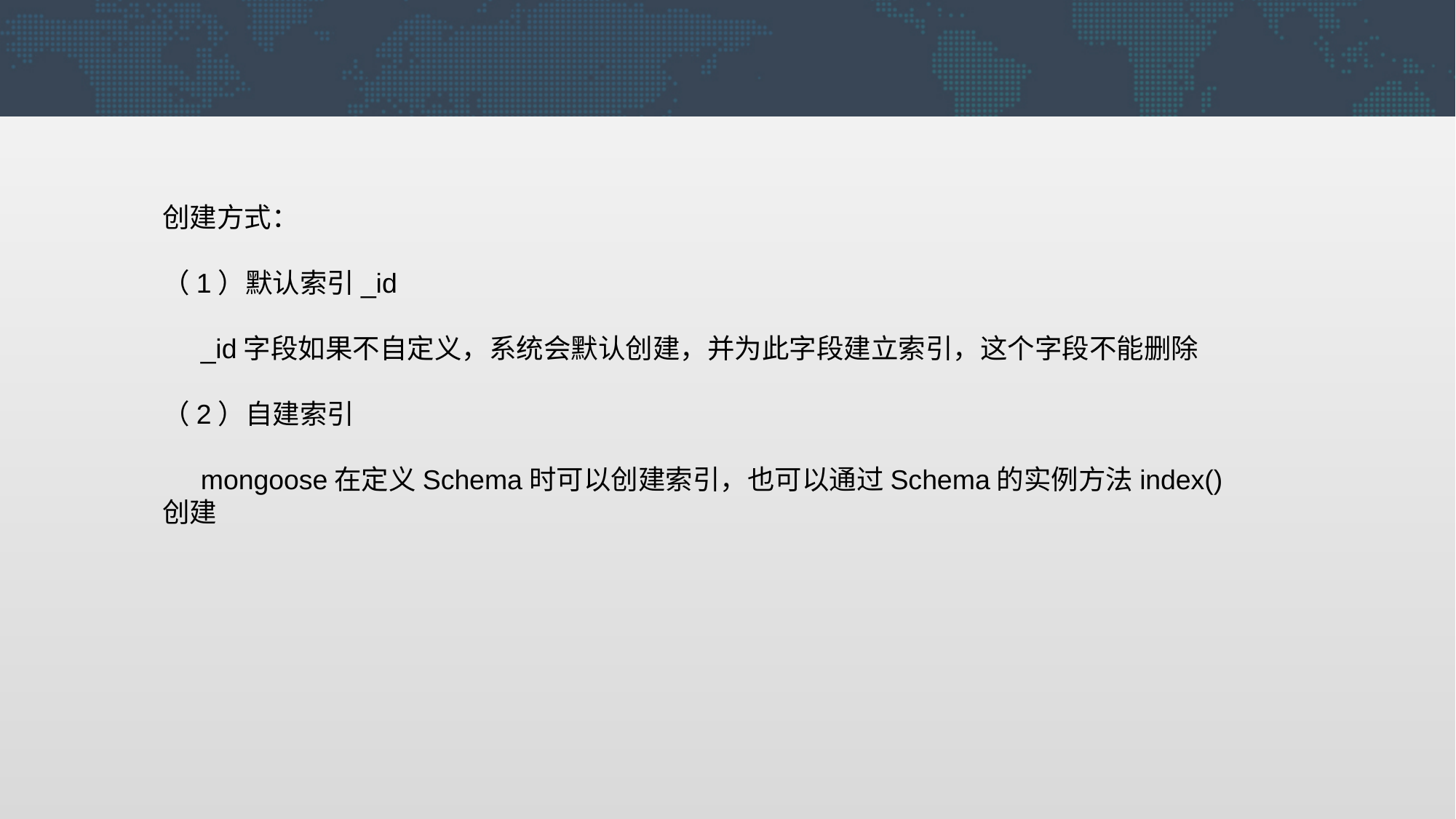

创建方式：

（1）默认索引_id

     _id字段如果不自定义，系统会默认创建，并为此字段建立索引，这个字段不能删除

（2）自建索引

     mongoose在定义Schema时可以创建索引，也可以通过Schema的实例方法index()创建